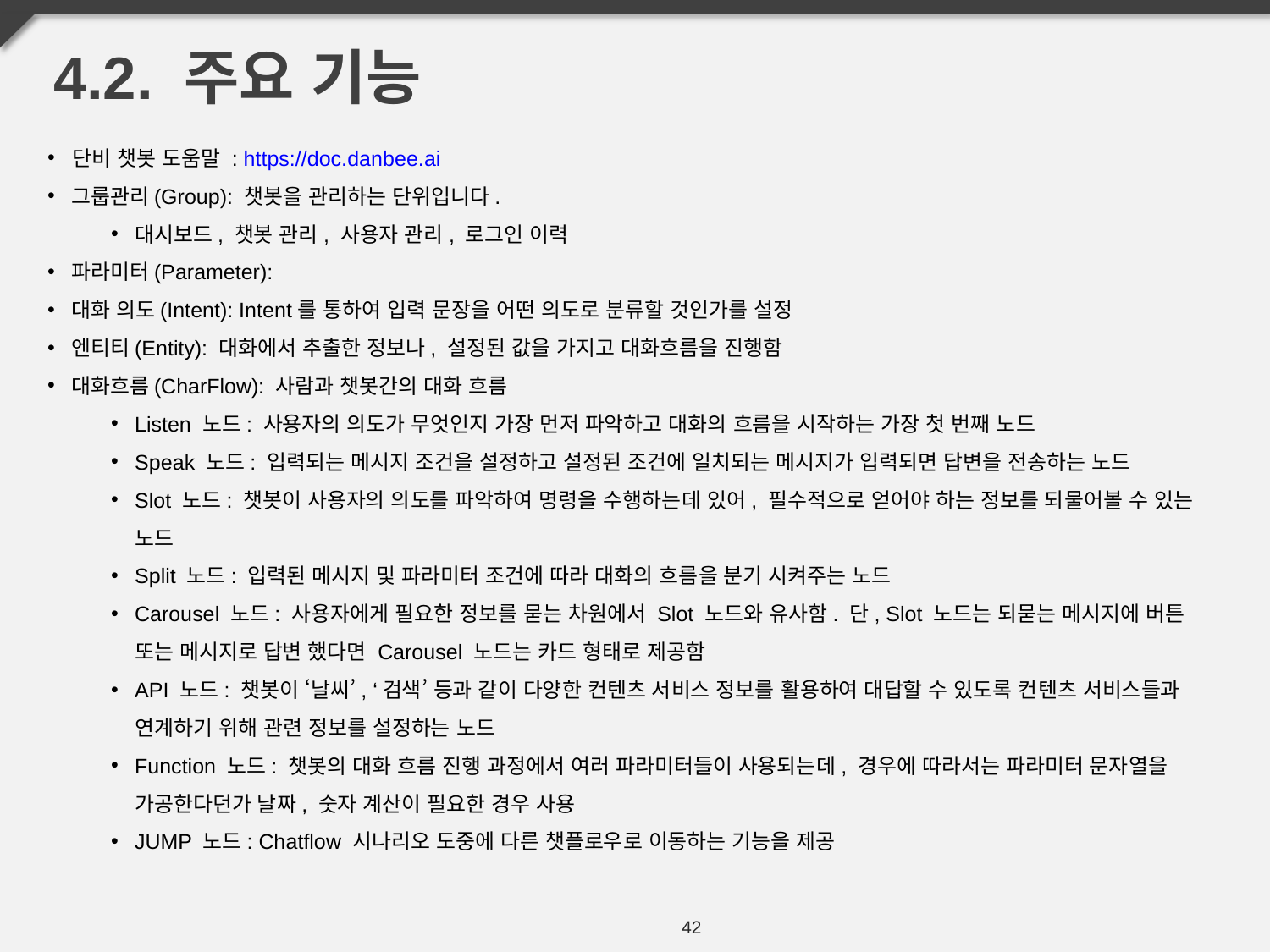

4.2. 주요 기능
단비 챗봇 도움말 : https://doc.danbee.ai
그룹관리(Group): 챗봇을 관리하는 단위입니다.
대시보드, 챗봇 관리, 사용자 관리, 로그인 이력
파라미터(Parameter):
대화 의도(Intent): Intent를 통하여 입력 문장을 어떤 의도로 분류할 것인가를 설정
엔티티(Entity): 대화에서 추출한 정보나, 설정된 값을 가지고 대화흐름을 진행함
대화흐름(CharFlow): 사람과 챗봇간의 대화 흐름
Listen 노드: 사용자의 의도가 무엇인지 가장 먼저 파악하고 대화의 흐름을 시작하는 가장 첫 번째 노드
Speak 노드: 입력되는 메시지 조건을 설정하고 설정된 조건에 일치되는 메시지가 입력되면 답변을 전송하는 노드
Slot 노드: 챗봇이 사용자의 의도를 파악하여 명령을 수행하는데 있어, 필수적으로 얻어야 하는 정보를 되물어볼 수 있는 노드
Split 노드: 입력된 메시지 및 파라미터 조건에 따라 대화의 흐름을 분기 시켜주는 노드
Carousel 노드: 사용자에게 필요한 정보를 묻는 차원에서 Slot 노드와 유사함. 단, Slot 노드는 되묻는 메시지에 버튼 또는 메시지로 답변 했다면 Carousel 노드는 카드 형태로 제공함
API 노드: 챗봇이 ‘날씨’, ‘검색’ 등과 같이 다양한 컨텐츠 서비스 정보를 활용하여 대답할 수 있도록 컨텐츠 서비스들과 연계하기 위해 관련 정보를 설정하는 노드
Function 노드: 챗봇의 대화 흐름 진행 과정에서 여러 파라미터들이 사용되는데, 경우에 따라서는 파라미터 문자열을 가공한다던가 날짜, 숫자 계산이 필요한 경우 사용
JUMP 노드: Chatflow 시나리오 도중에 다른 챗플로우로 이동하는 기능을 제공
42